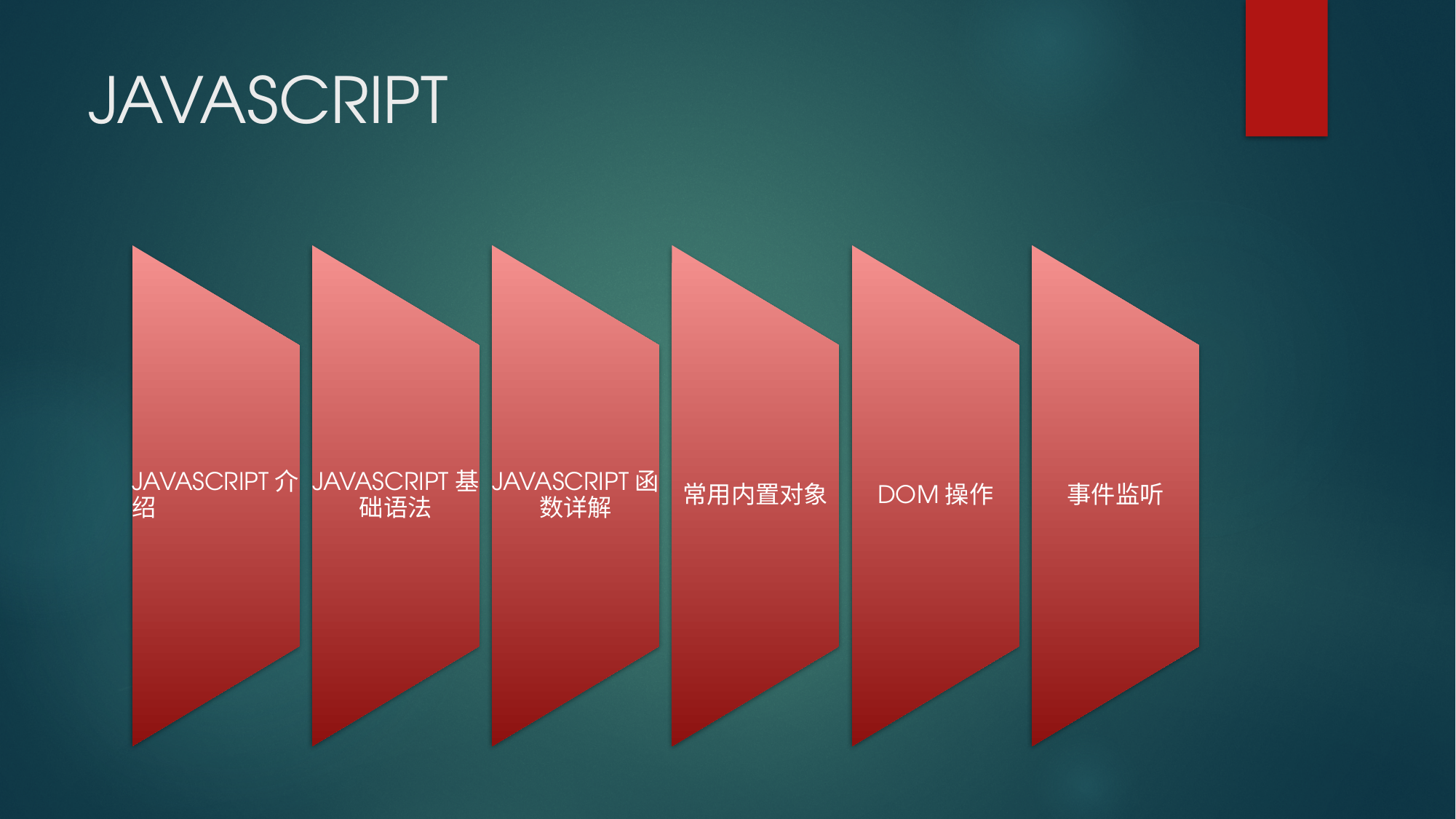

# JAVASCRIPT
JAVASCRIPT介绍
JAVASCRIPT基础语法
JAVASCRIPT函数详解
常用内置对象
DOM操作
事件监听